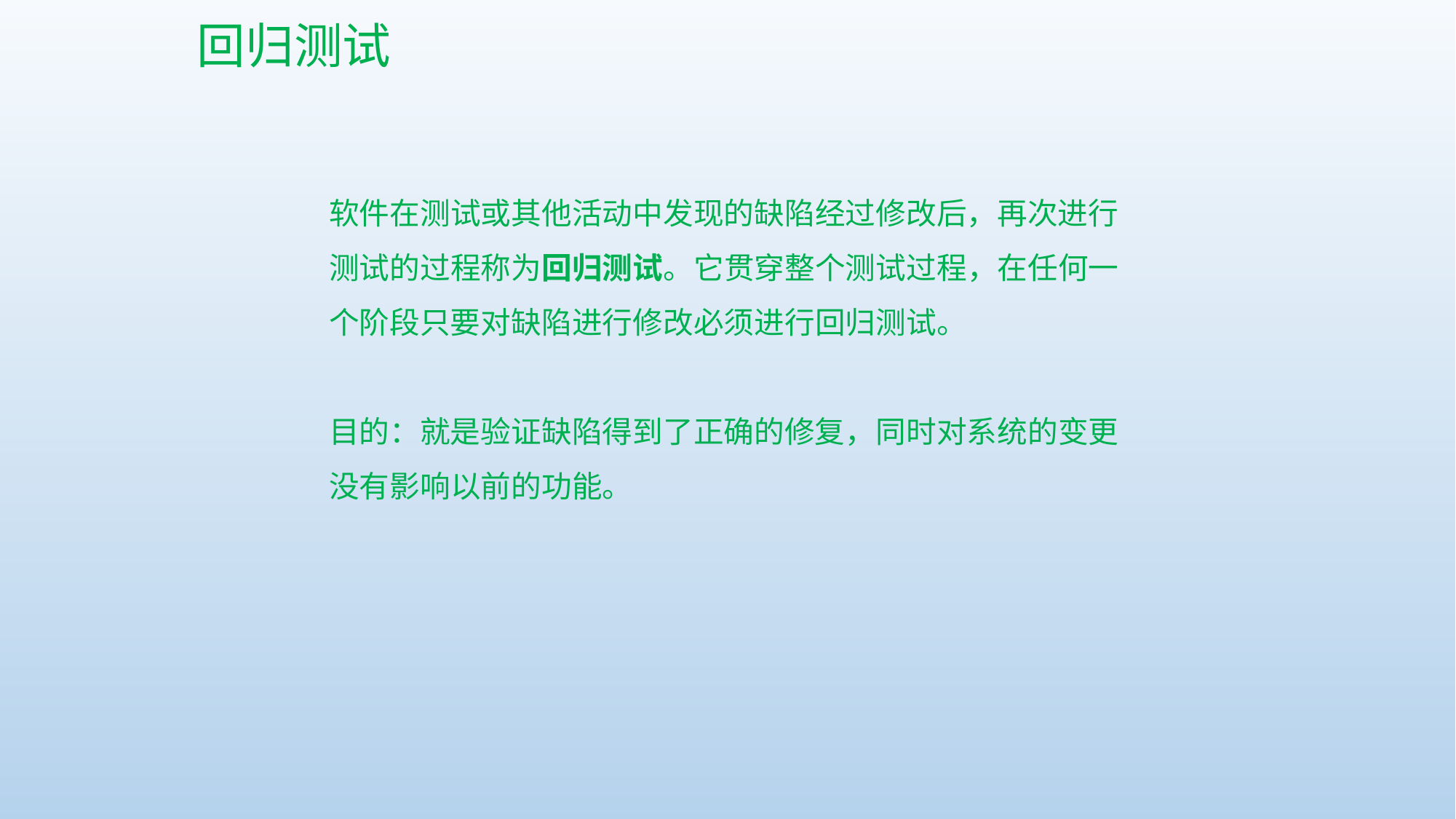

回归测试
软件在测试或其他活动中发现的缺陷经过修改后，再次进行测试的过程称为回归测试。它贯穿整个测试过程，在任何一个阶段只要对缺陷进行修改必须进行回归测试。

目的：就是验证缺陷得到了正确的修复，同时对系统的变更没有影响以前的功能。